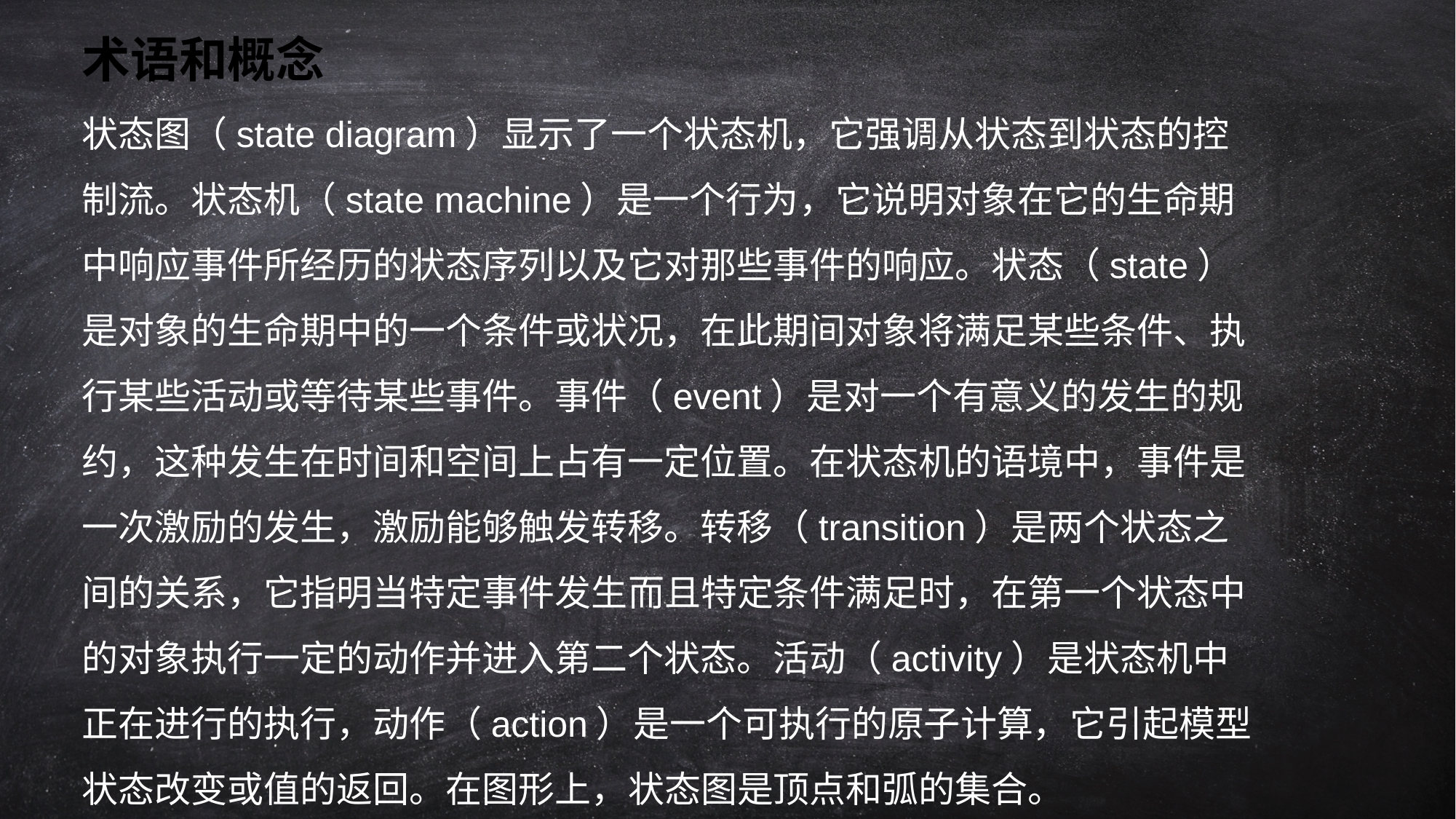

术语和概念
状态图（state diagram）显示了一个状态机，它强调从状态到状态的控制流。状态机（state machine）是一个行为，它说明对象在它的生命期中响应事件所经历的状态序列以及它对那些事件的响应。状态（state）是对象的生命期中的一个条件或状况，在此期间对象将满足某些条件、执行某些活动或等待某些事件。事件（event）是对一个有意义的发生的规约，这种发生在时间和空间上占有一定位置。在状态机的语境中，事件是一次激励的发生，激励能够触发转移。转移（transition）是两个状态之间的关系，它指明当特定事件发生而且特定条件满足时，在第一个状态中的对象执行一定的动作并进入第二个状态。活动（activity）是状态机中正在进行的执行，动作（action）是一个可执行的原子计算，它引起模型状态改变或值的返回。在图形上，状态图是顶点和弧的集合。